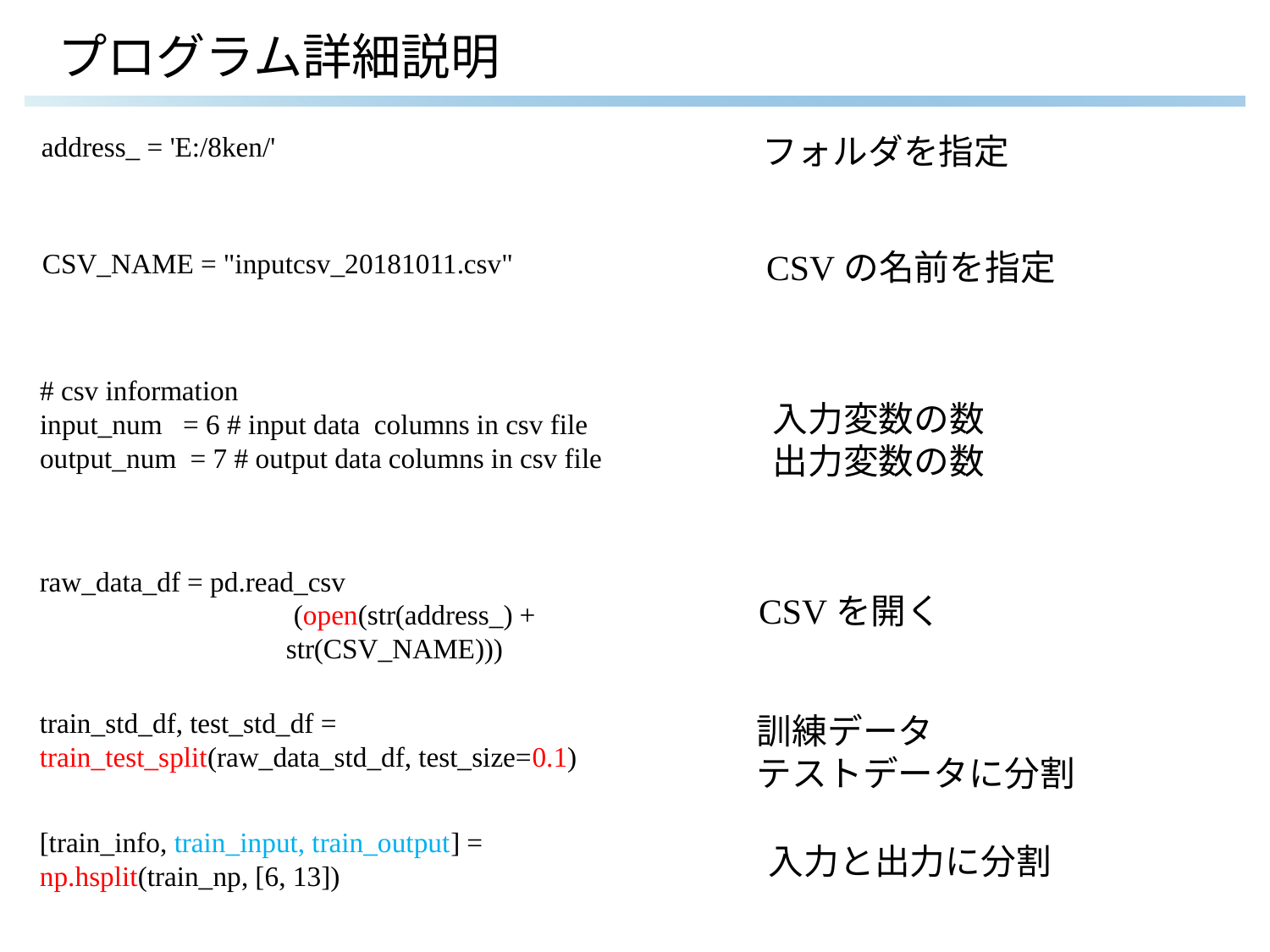

# プログラム詳細説明

address_ = 'E:/8ken/'
フォルダを指定
CSV_NAME = "inputcsv_20181011.csv"

CSVの名前を指定
# csv information
input_num   = 6 # input data  columns in csv file
output_num  = 7 # output data columns in csv file
入力変数の数
出力変数の数
raw_data_df = pd.read_csv
		(open(str(address_) + 			　　　　str(CSV_NAME)))
CSVを開く
train_std_df, test_std_df = train_test_split(raw_data_std_df, test_size=0.1)
訓練データ
テストデータに分割
[train_info, train_input, train_output] = np.hsplit(train_np, [6, 13])
入力と出力に分割